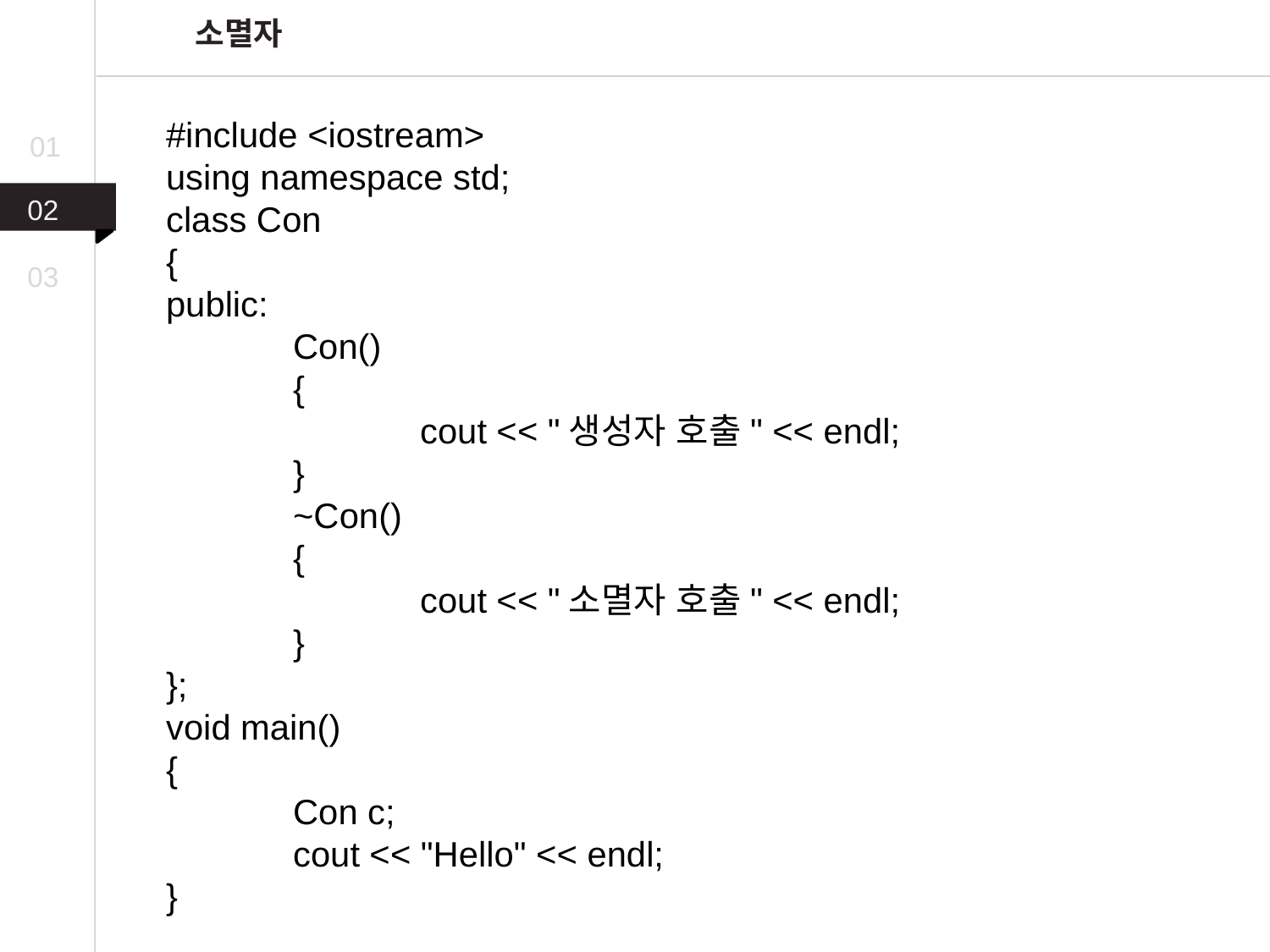

소멸자
#include <iostream>
using namespace std;
class Con
{
public:
	Con()
	{
		cout << "생성자 호출" << endl;
	}
	~Con()
	{
		cout << "소멸자 호출" << endl;
	}
};
void main()
{
	Con c;
	cout << "Hello" << endl;
}
01

02

03